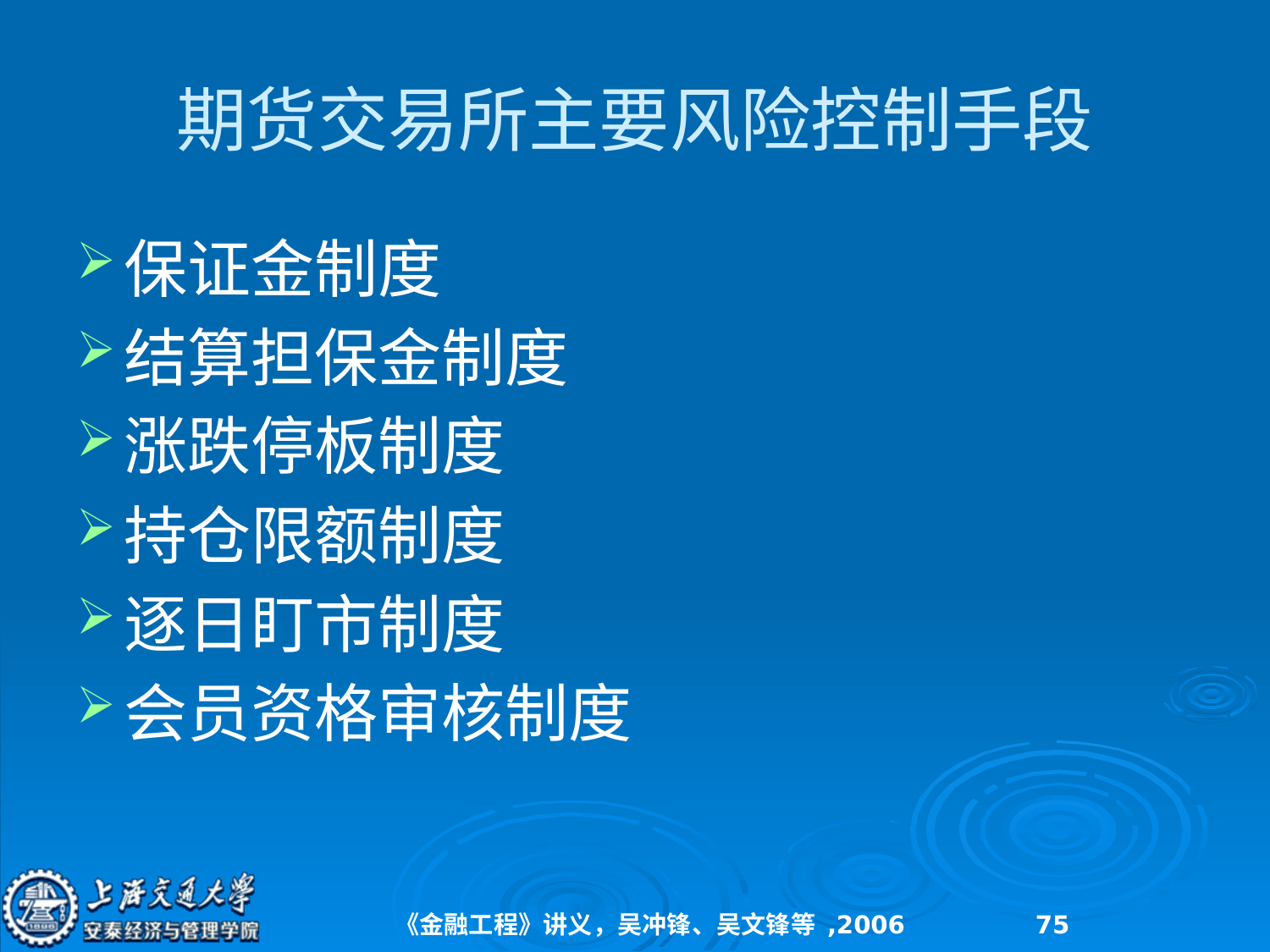

# 期货交易所主要风险控制手段
保证金制度
结算担保金制度
涨跌停板制度
持仓限额制度
逐日盯市制度
会员资格审核制度